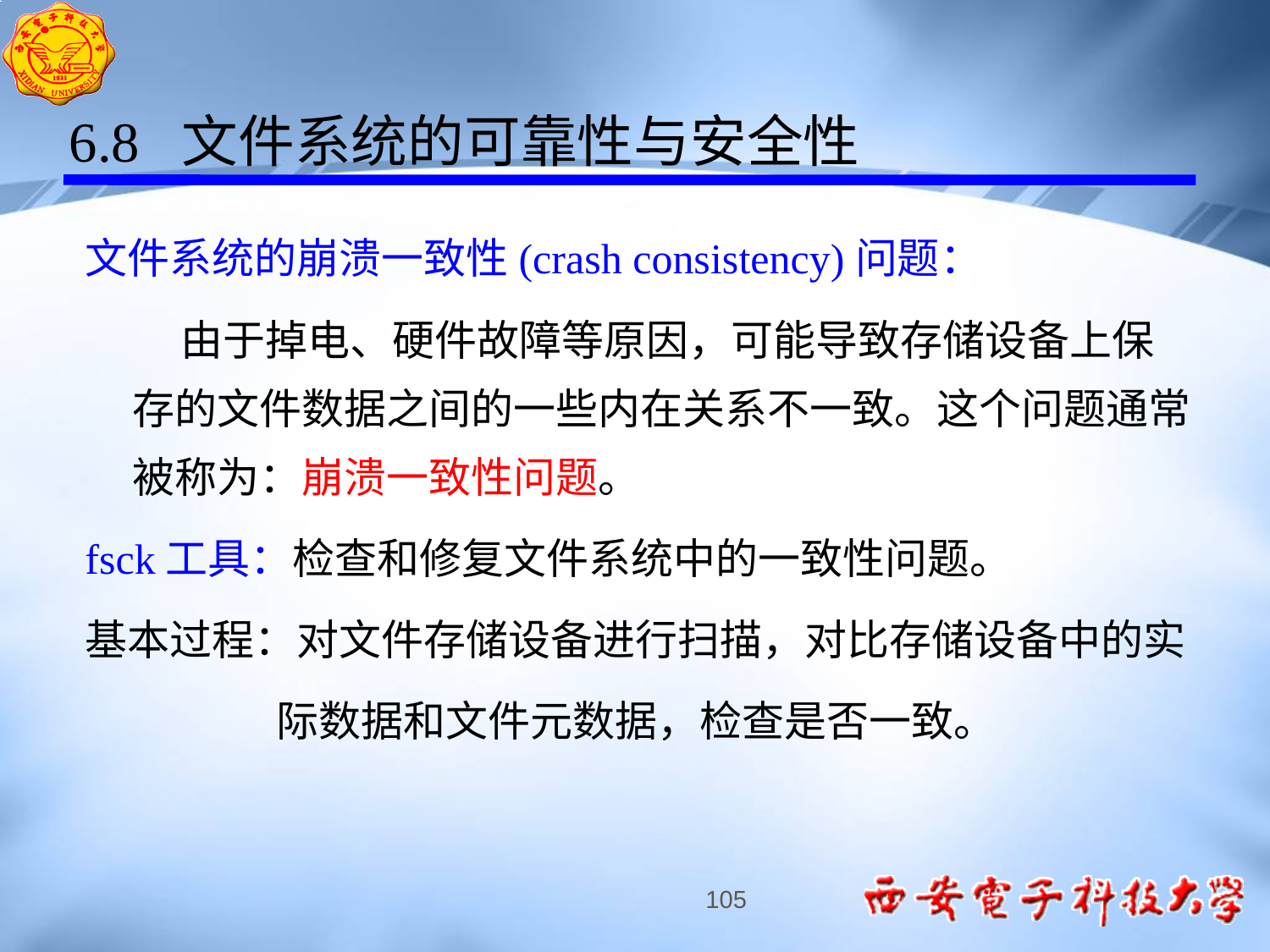

6.8  文件系统的可靠性与安全性
文件系统的崩溃一致性(crash consistency)问题：
         由于掉电、硬件故障等原因，可能导致存储设备上保存的文件数据之间的一些内在关系不一致。这个问题通常被称为：崩溃一致性问题。
fsck工具：检查和修复文件系统中的一致性问题。
基本过程：对文件存储设备进行扫描，对比存储设备中的实
                   际数据和文件元数据，检查是否一致。

105